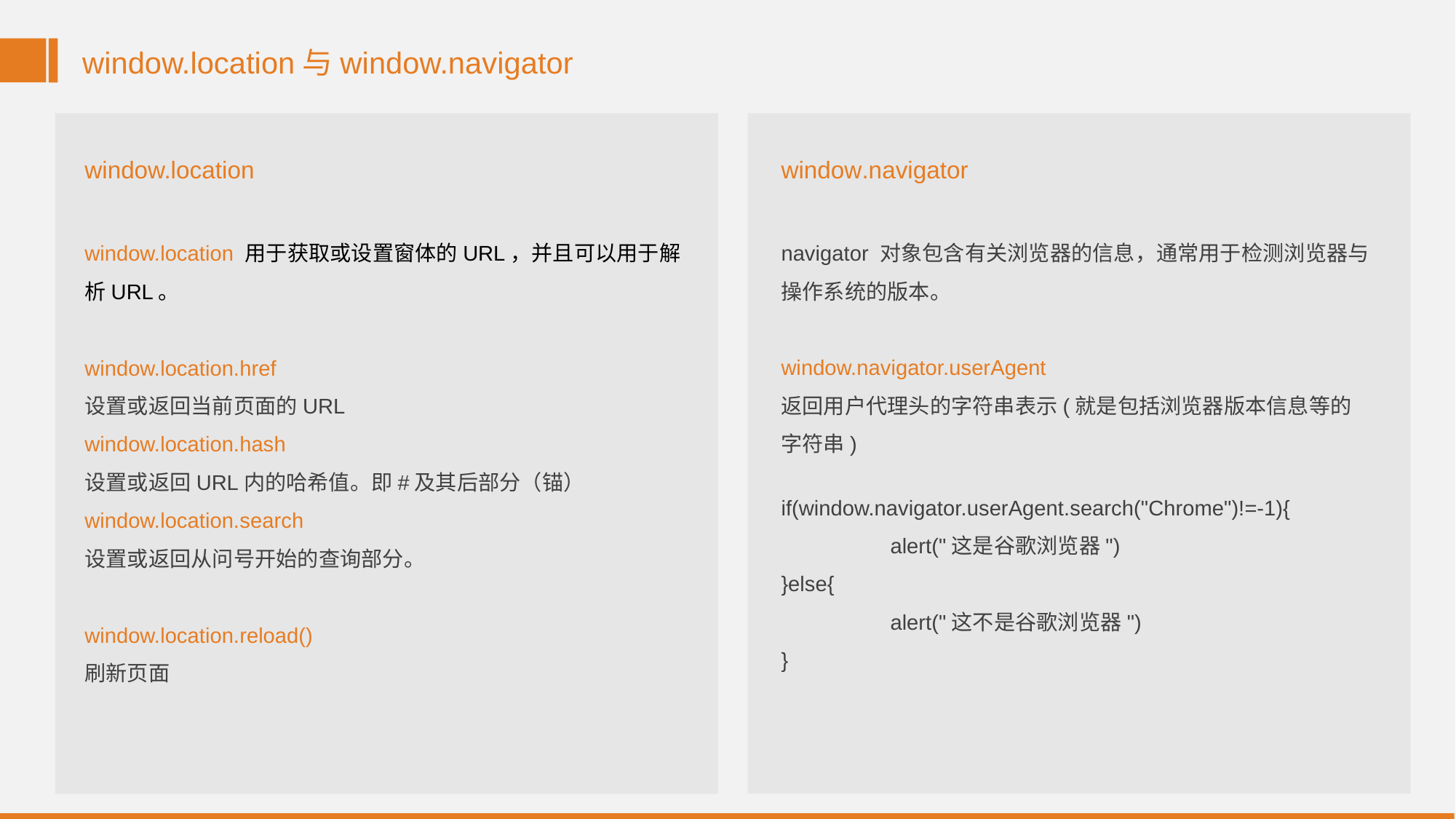

window.location与window.navigator

window.navigator

navigator 对象包含有关浏览器的信息，通常用于检测浏览器与操作系统的版本。

window.navigator.userAgent
返回用户代理头的字符串表示(就是包括浏览器版本信息等的字符串)

if(window.navigator.userAgent.search("Chrome")!=-1){
	alert("这是谷歌浏览器")
}else{
	alert("这不是谷歌浏览器")
}
window.location

window.location 用于获取或设置窗体的URL，并且可以用于解析URL。

window.location.href
设置或返回当前页面的URL
window.location.hash
设置或返回URL内的哈希值。即#及其后部分（锚）
window.location.search
设置或返回从问号开始的查询部分。

window.location.reload()
刷新页面